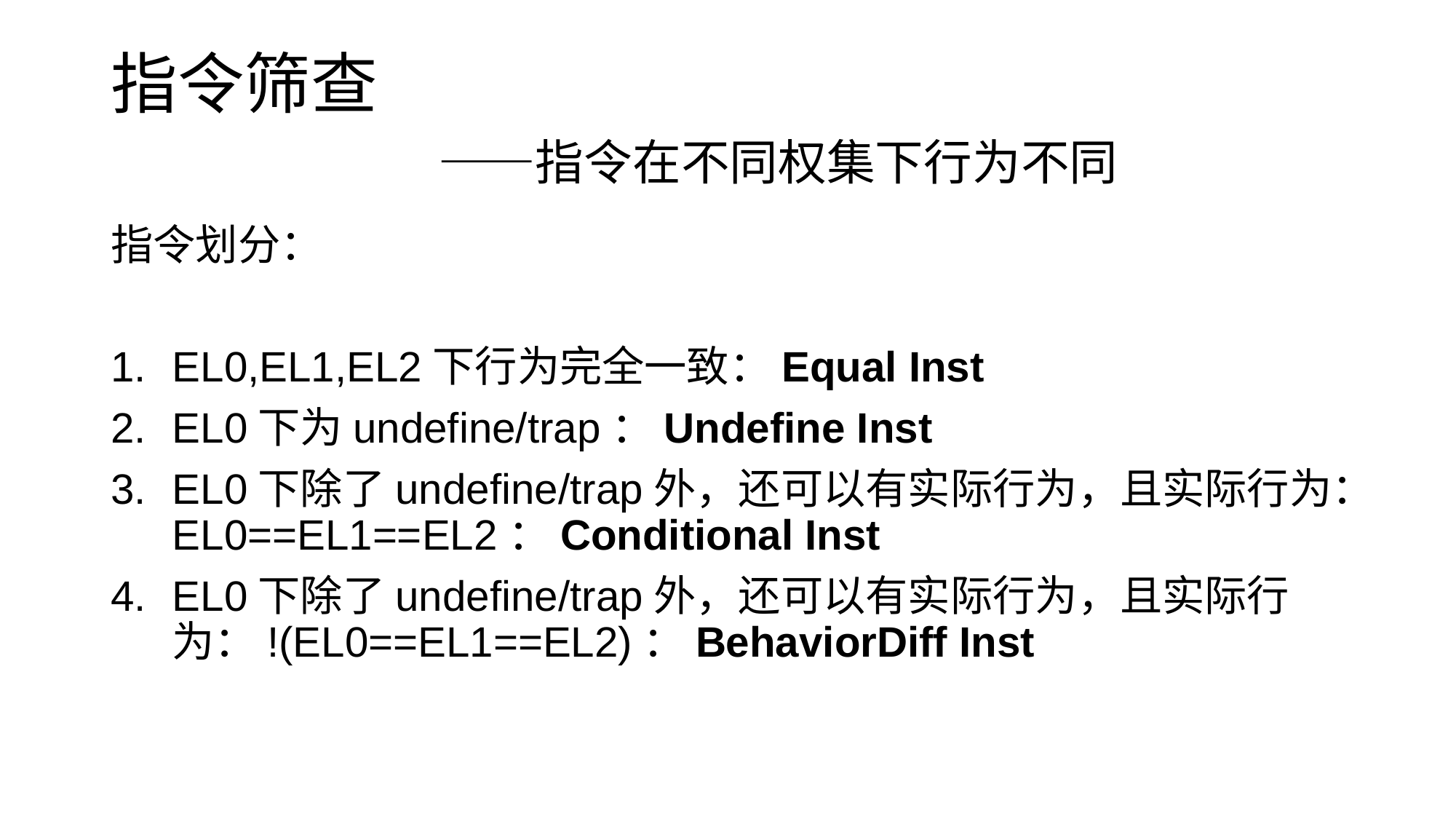

# 指令筛查 ——指令在不同权集下行为不同
指令划分：

EL0,EL1,EL2下行为完全一致：Equal Inst
EL0下为undefine/trap：Undefine Inst
EL0下除了undefine/trap外，还可以有实际行为，且实际行为：EL0==EL1==EL2：Conditional Inst
EL0下除了undefine/trap外，还可以有实际行为，且实际行为：!(EL0==EL1==EL2)：BehaviorDiff Inst